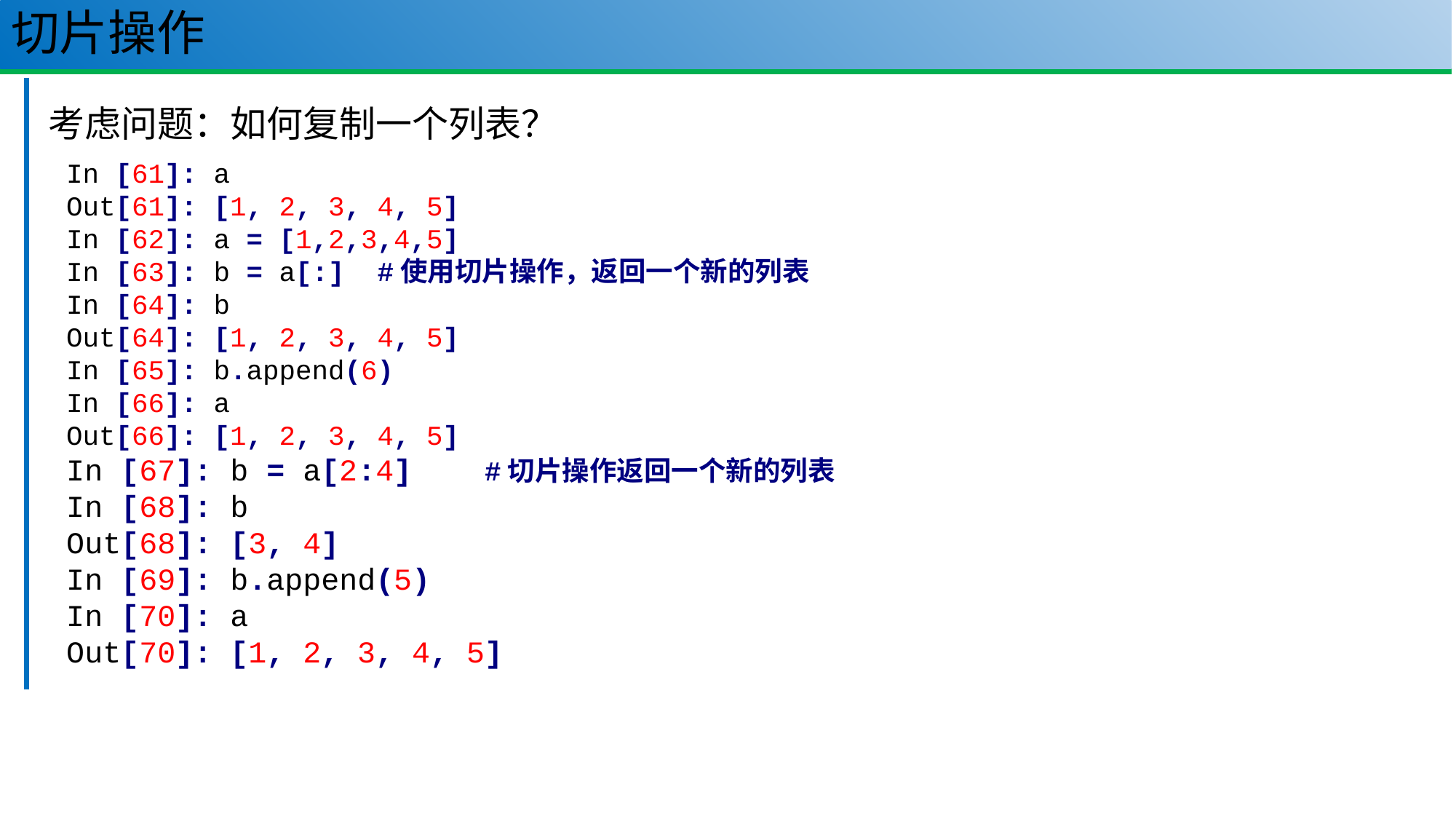

# 切片操作
34
考虑问题：如何复制一个列表？
In [61]: a
Out[61]: [1, 2, 3, 4, 5]
In [62]: a = [1,2,3,4,5]
In [63]: b = a[:]  #使用切片操作，返回一个新的列表
In [64]: b
Out[64]: [1, 2, 3, 4, 5]
In [65]: b.append(6)
In [66]: a
Out[66]: [1, 2, 3, 4, 5]
In [67]: b = a[2:4]    #切片操作返回一个新的列表
In [68]: b
Out[68]: [3, 4]
In [69]: b.append(5)
In [70]: a
Out[70]: [1, 2, 3, 4, 5]